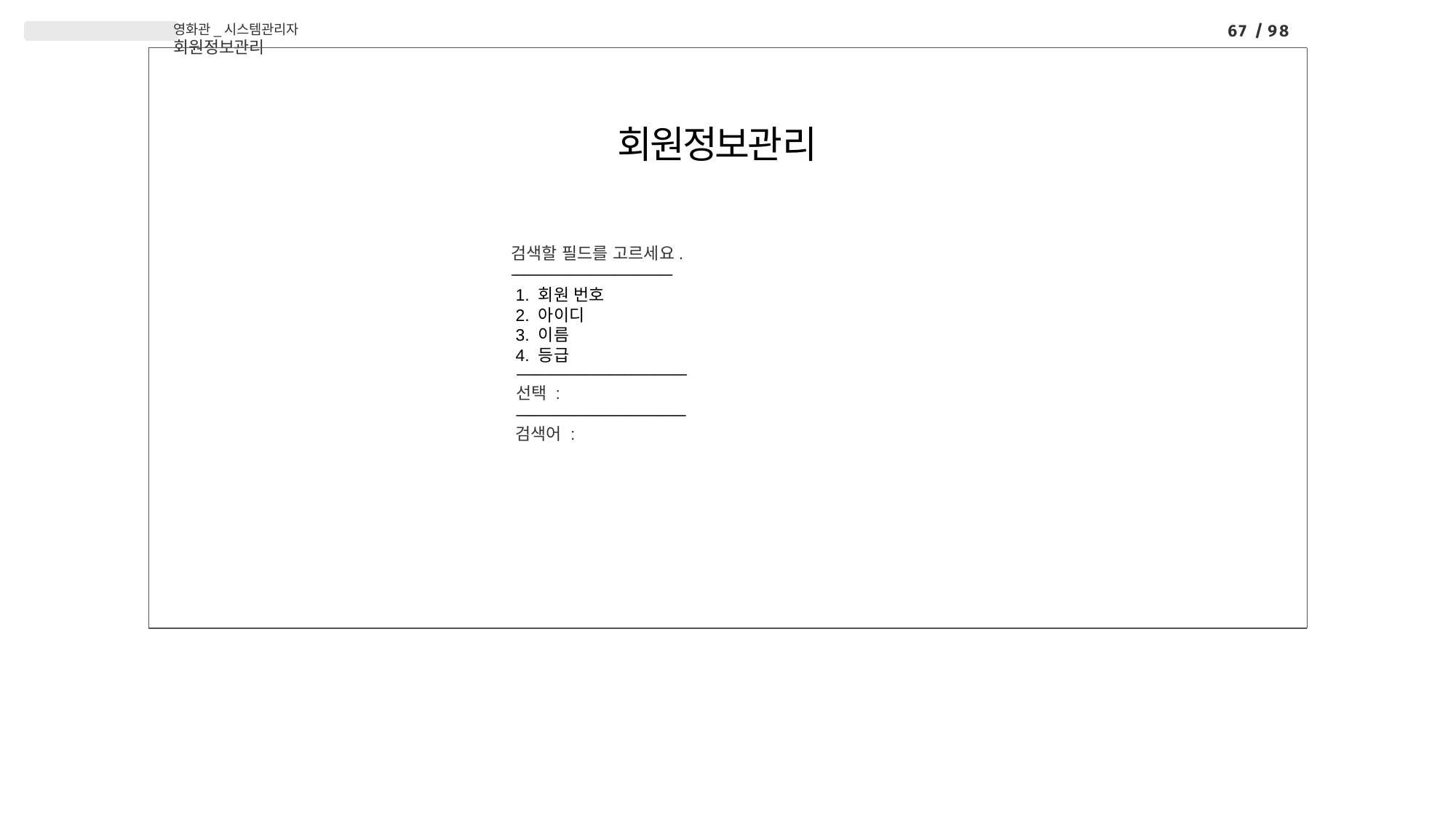

67 / 98
영화관_시스템관리자 회원정보관리

# 회원정보관리
검색할 필드를 고르세요.
-----------------------------------------------------------------
1. 회원 번호
2. 아이디
3. 이름
4. 등급
-----------------------------------------------------------------
선택 :
-----------------------------------------------------------------
검색어 :